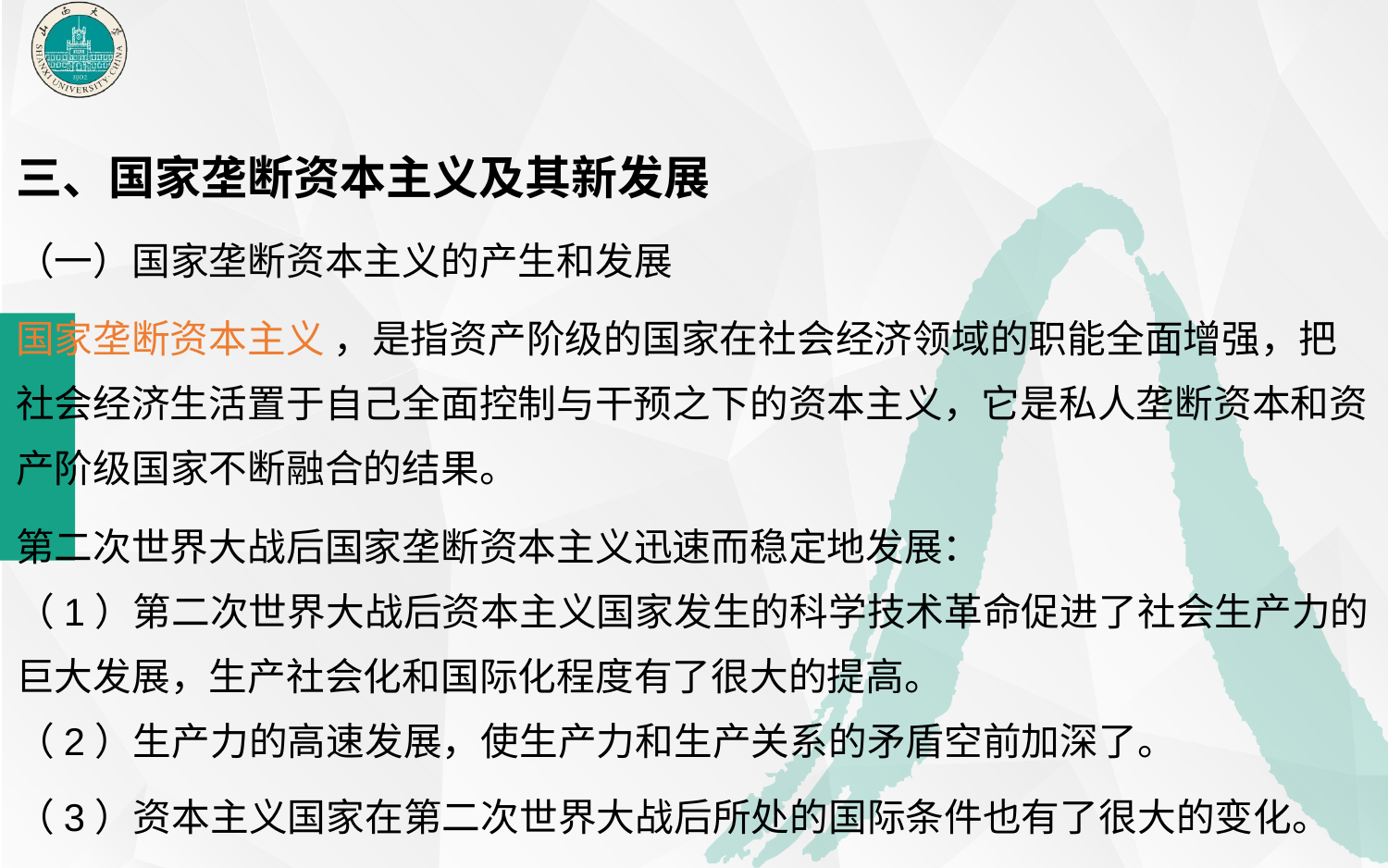

三、国家垄断资本主义及其新发展
（一）国家垄断资本主义的产生和发展
国家垄断资本主义 ，是指资产阶级的国家在社会经济领域的职能全面增强，把社会经济生活置于自己全面控制与干预之下的资本主义，它是私人垄断资本和资产阶级国家不断融合的结果。
第二次世界大战后国家垄断资本主义迅速而稳定地发展：
（1）第二次世界大战后资本主义国家发生的科学技术革命促进了社会生产力的巨大发展，生产社会化和国际化程度有了很大的提高。
（2）生产力的高速发展，使生产力和生产关系的矛盾空前加深了。
（3）资本主义国家在第二次世界大战后所处的国际条件也有了很大的变化。